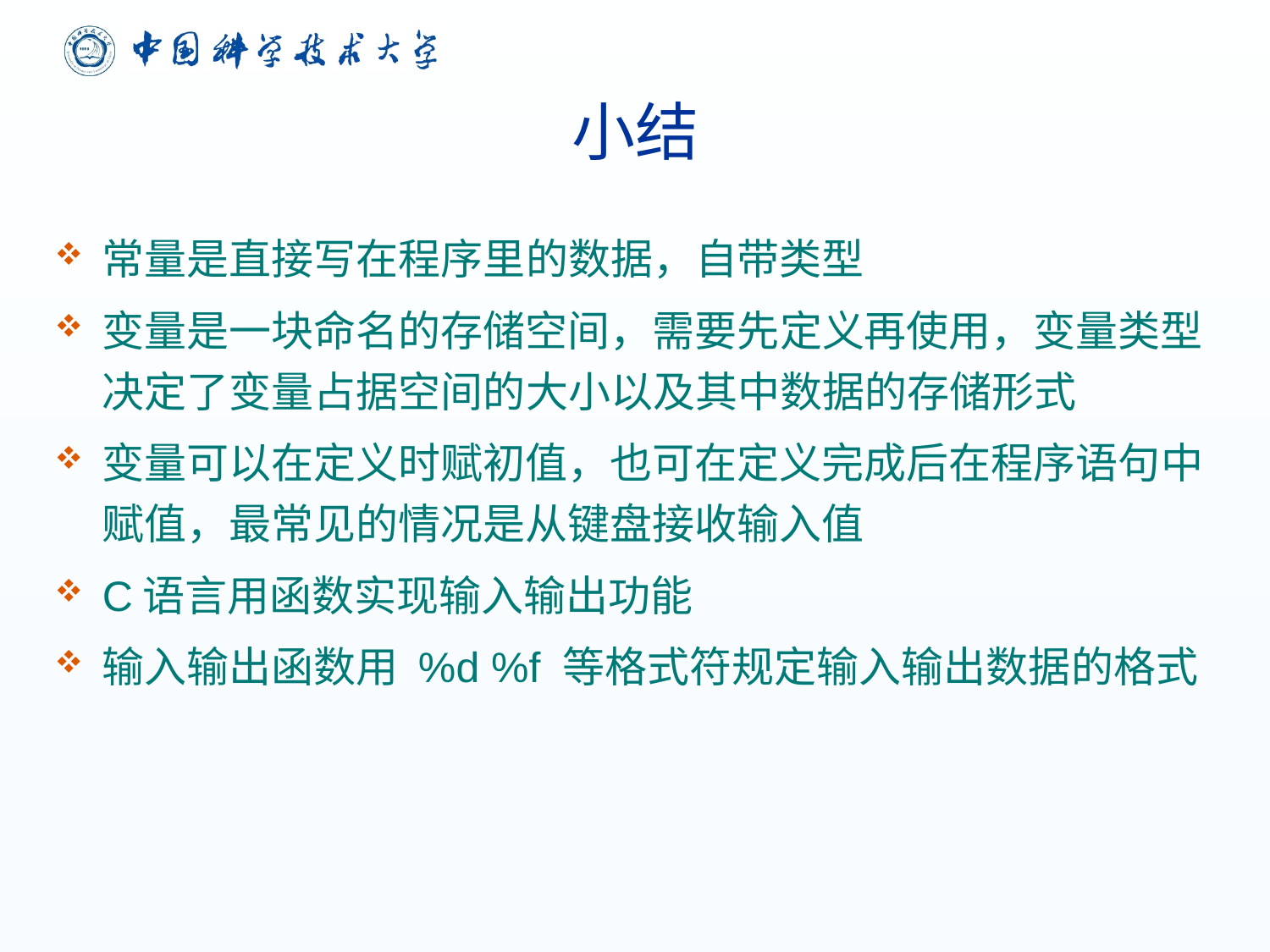

# 小结
常量是直接写在程序里的数据，自带类型
变量是一块命名的存储空间，需要先定义再使用，变量类型决定了变量占据空间的大小以及其中数据的存储形式
变量可以在定义时赋初值，也可在定义完成后在程序语句中赋值，最常见的情况是从键盘接收输入值
C语言用函数实现输入输出功能
输入输出函数用 %d %f 等格式符规定输入输出数据的格式